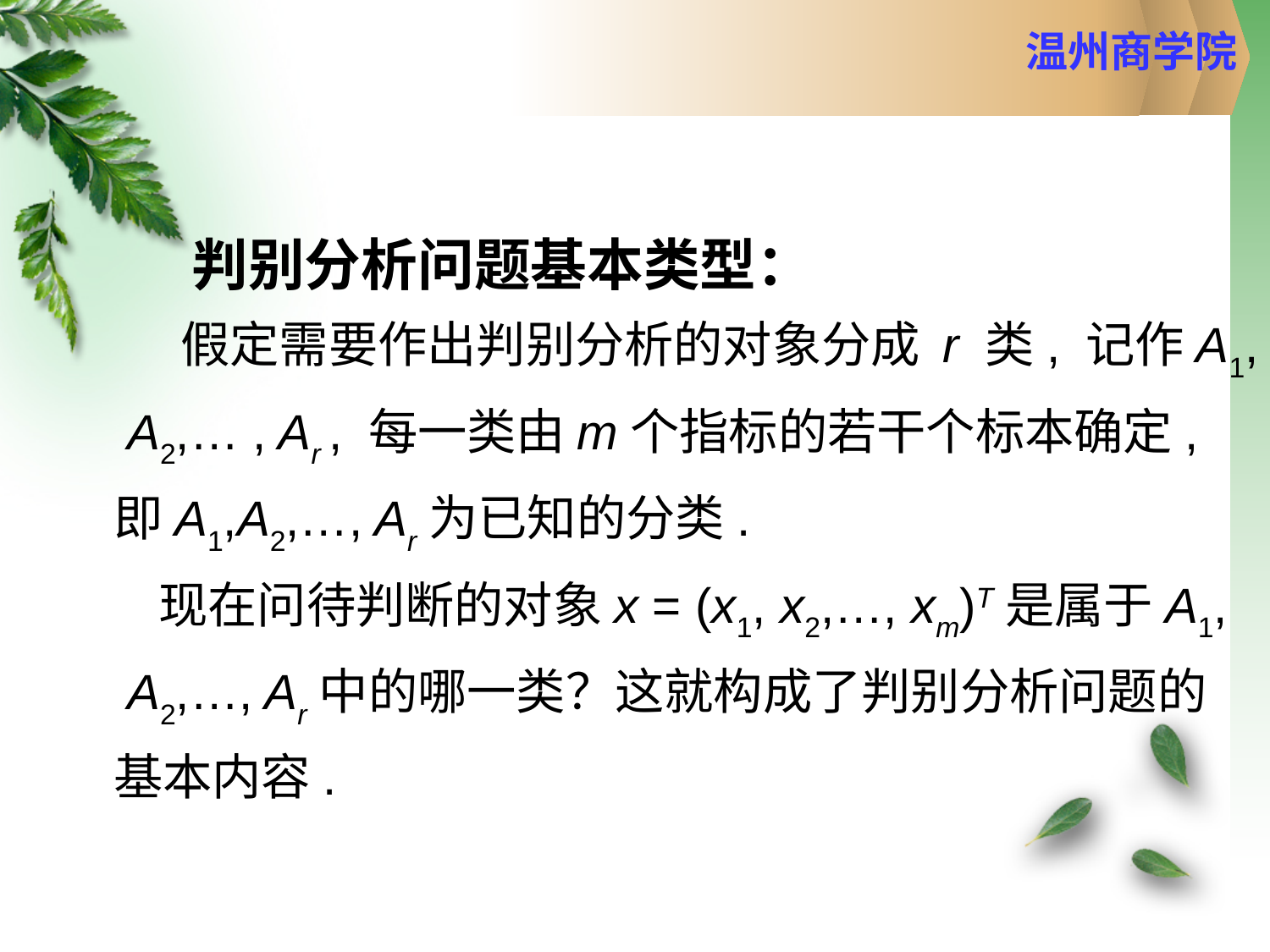

判别分析问题基本类型：
     假定需要作出判别分析的对象分成 r 类, 记作A1,
 A2,… , Ar , 每一类由m个指标的若干个标本确定,
即A1,A2,…, Ar为已知的分类.
   现在问待判断的对象x = (x1, x2,…, xm)T是属于A1,
 A2,…, Ar中的哪一类？这就构成了判别分析问题的
基本内容.